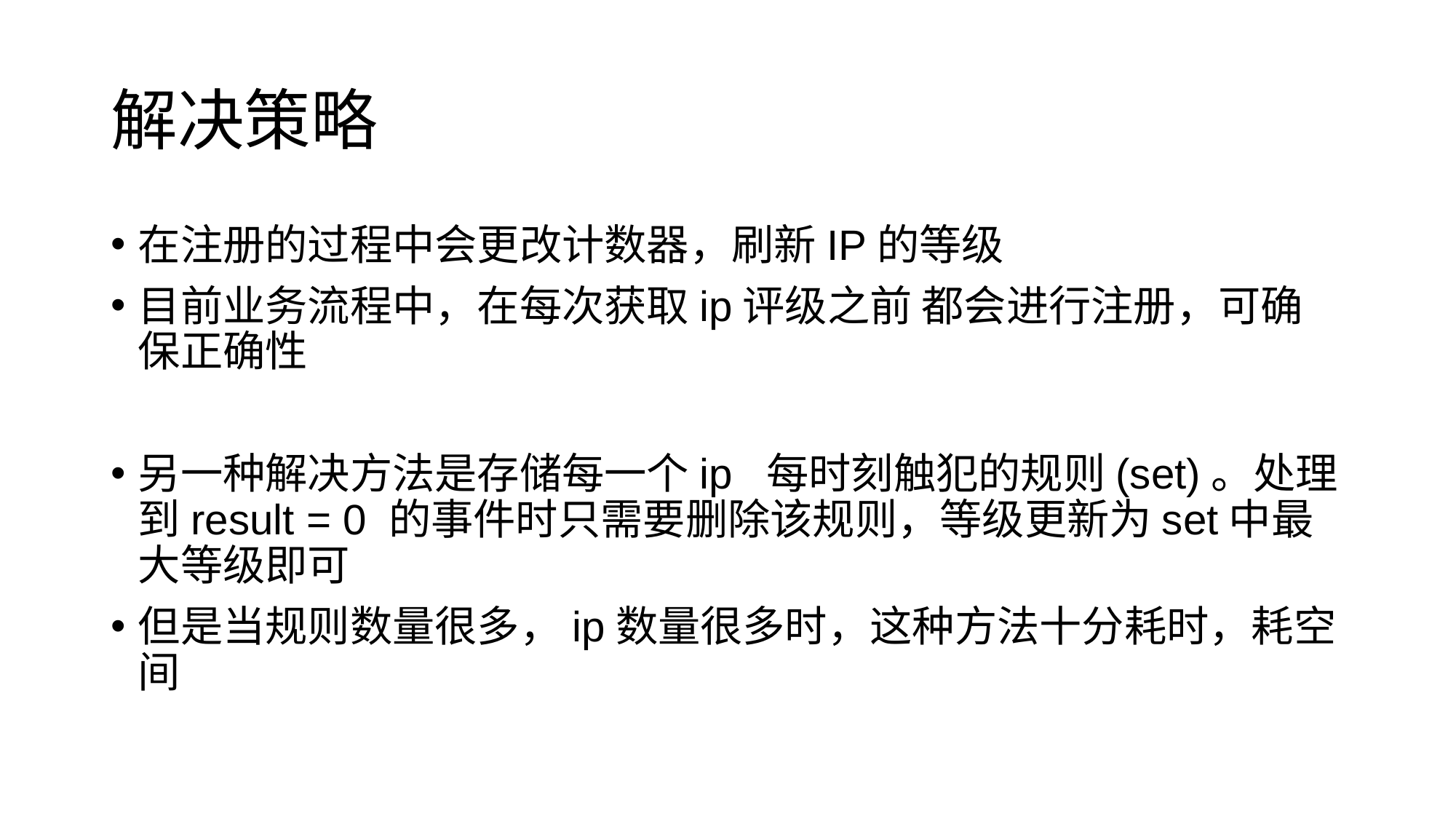

# 解决策略
在注册的过程中会更改计数器，刷新IP的等级
目前业务流程中，在每次获取ip评级之前 都会进行注册，可确保正确性

另一种解决方法是存储每一个ip  每时刻触犯的规则(set)。处理到result = 0 的事件时只需要删除该规则，等级更新为set中最大等级即可
但是当规则数量很多，ip数量很多时，这种方法十分耗时，耗空间